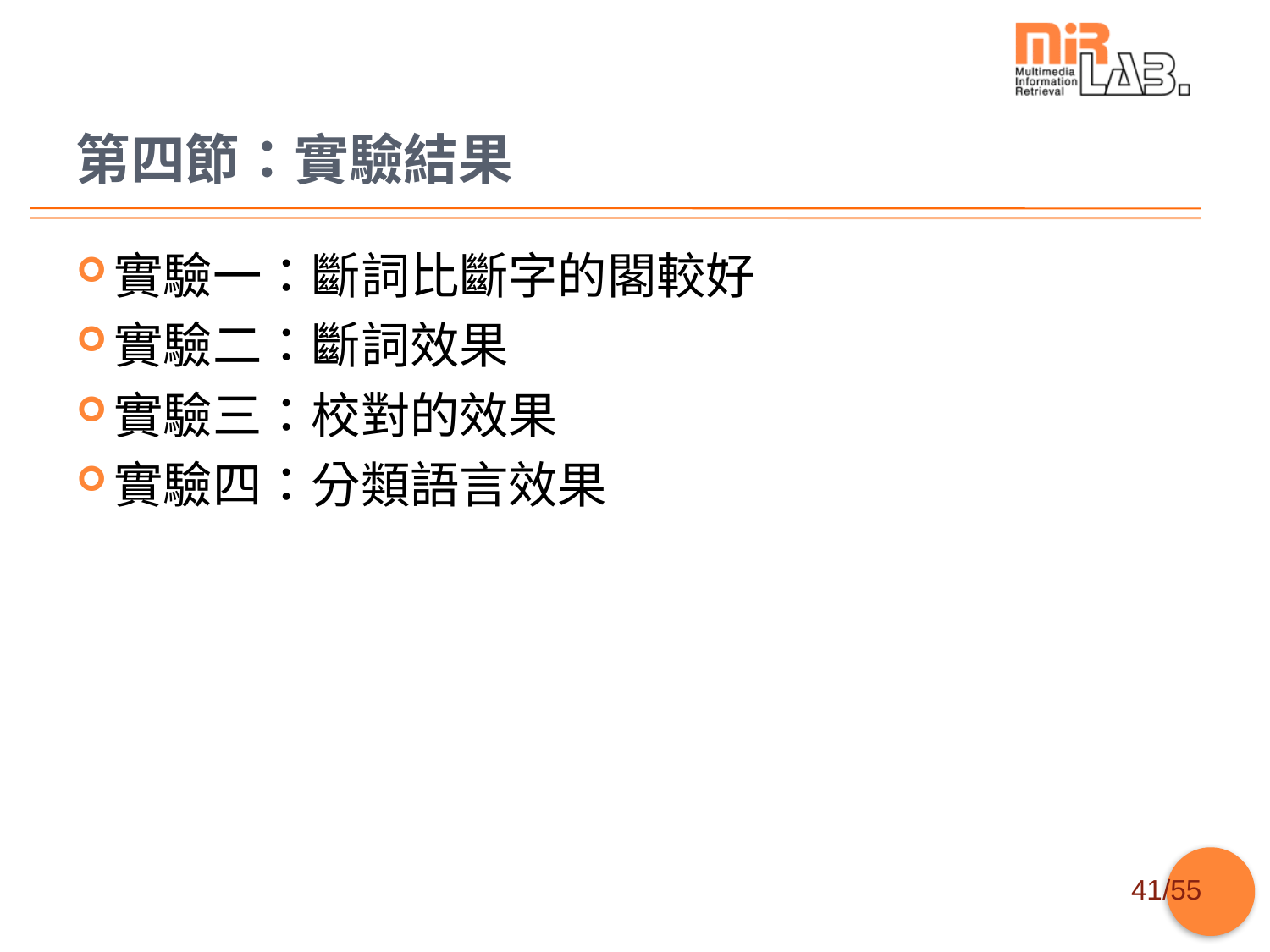

# 第四節：實驗結果
實驗一：斷詞比斷字的閣較好
實驗二：斷詞效果
實驗三：校對的效果
實驗四：分類語言效果